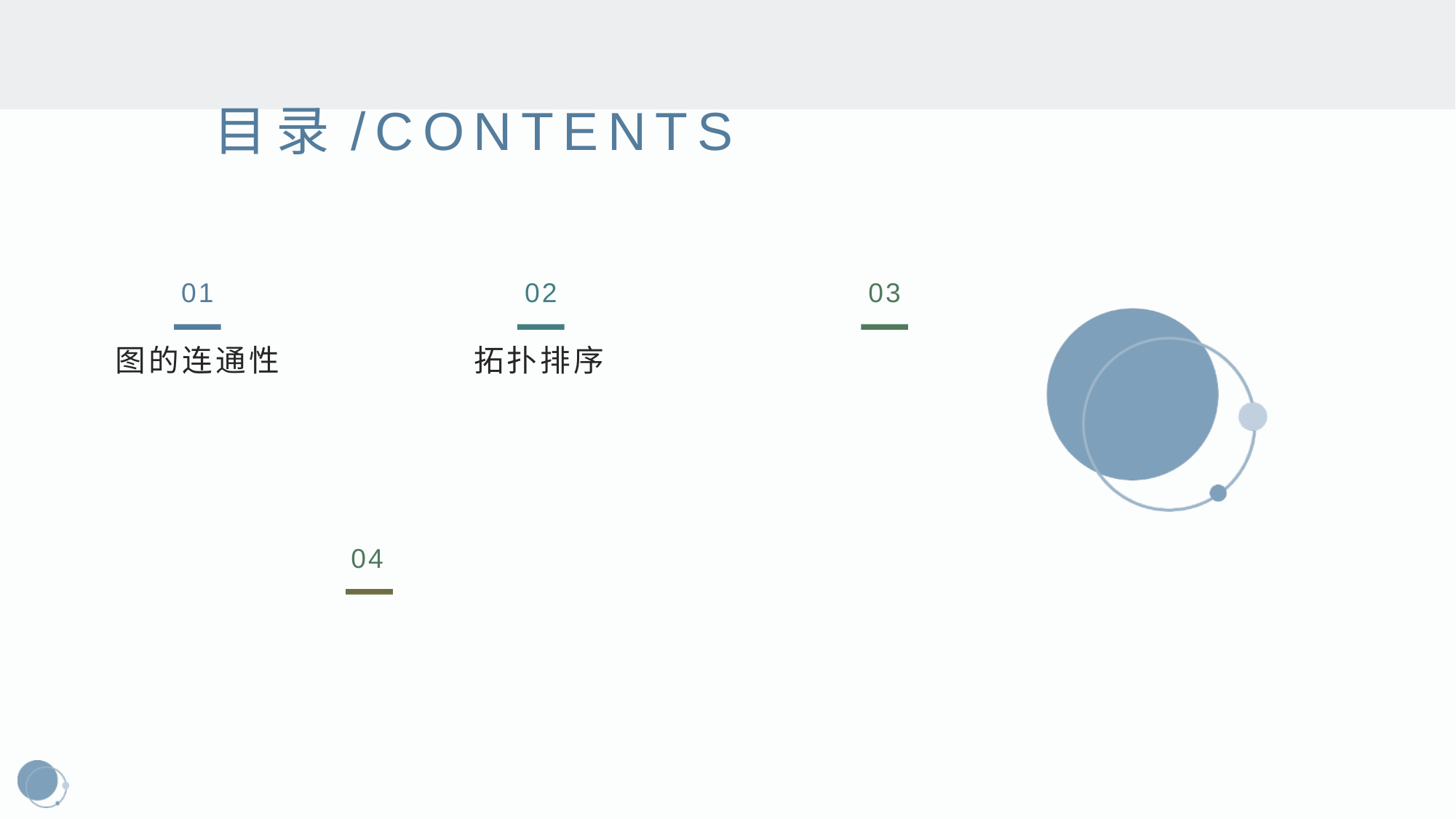

目录/CONTENTS
01
02
03

拓扑排序
图的连通性

04

2